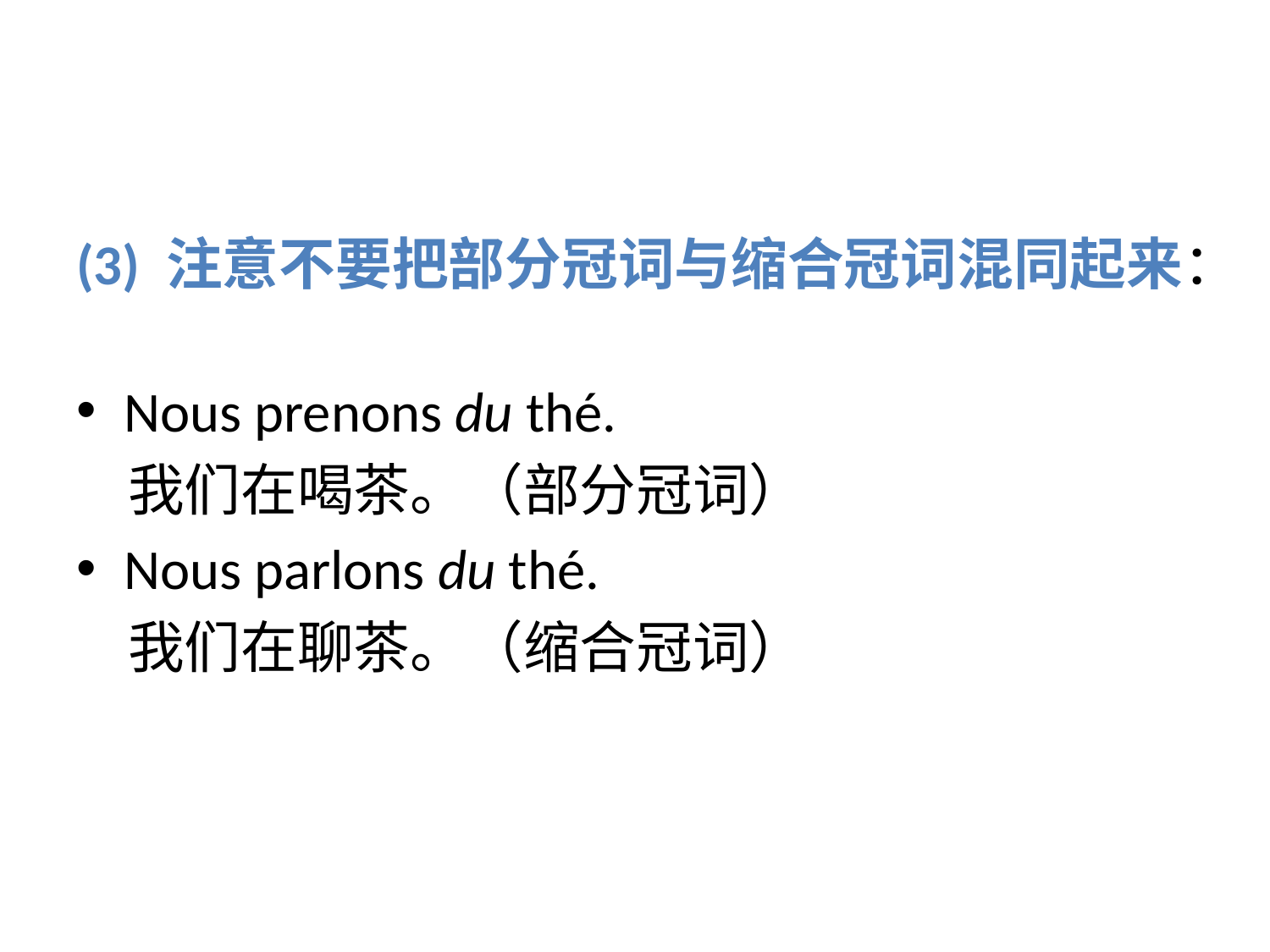

#
(3) 注意不要把部分冠词与缩合冠词混同起来：
Nous prenons du thé.
   我们在喝茶。（部分冠词）
Nous parlons du thé.
   我们在聊茶。（缩合冠词）